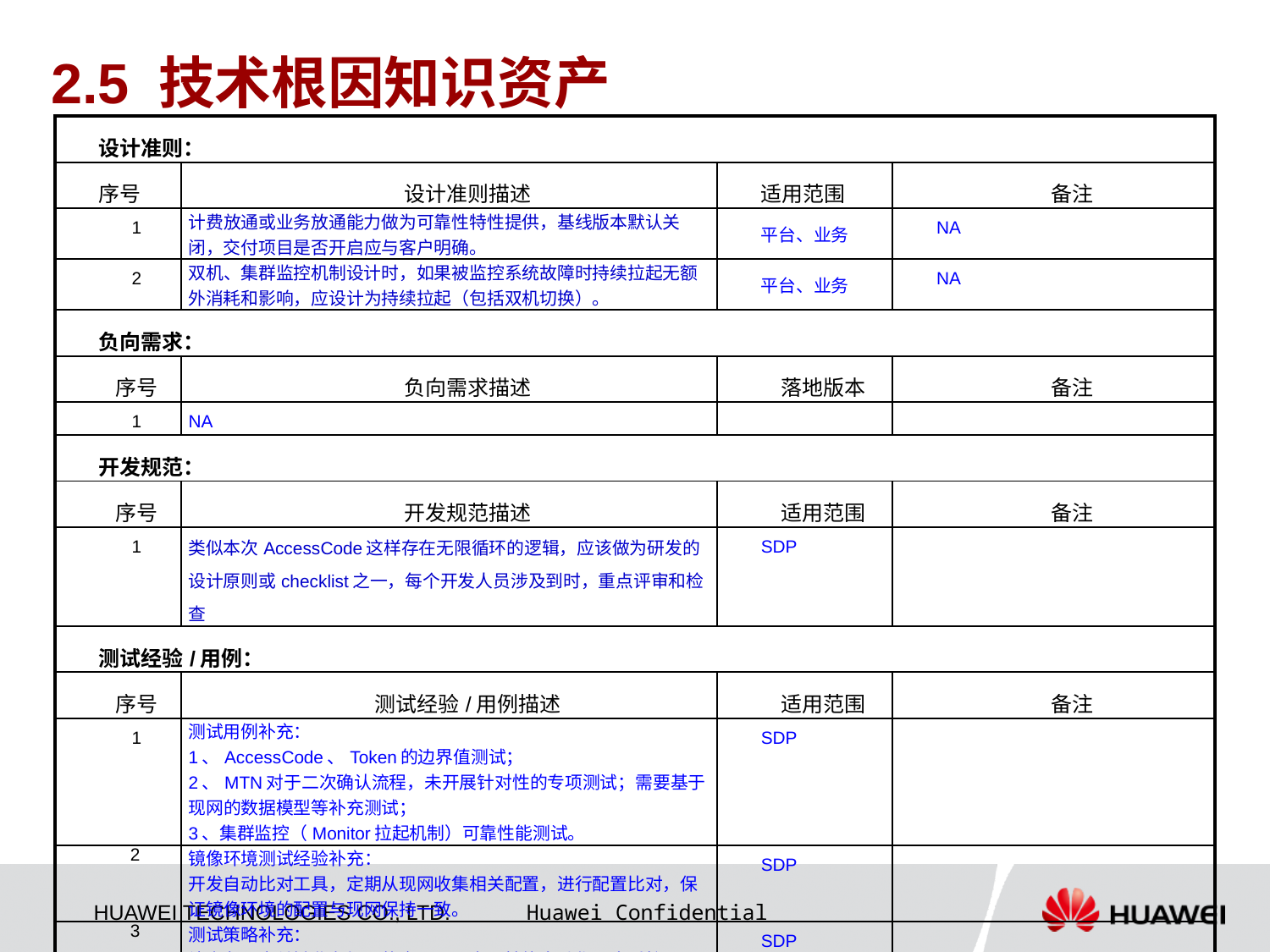

# 2.5 技术根因知识资产
| 设计准则： |  |  |  |
| --- | --- | --- | --- |
| 序号 | 设计准则描述 | 适用范围 | 备注 |
| 1 | 计费放通或业务放通能力做为可靠性特性提供，基线版本默认关闭，交付项目是否开启应与客户明确。 | 平台、业务 | NA |
| 2 | 双机、集群监控机制设计时，如果被监控系统故障时持续拉起无额外消耗和影响，应设计为持续拉起（包括双机切换）。 | 平台、业务 | NA |
| 负向需求： |  |  |  |
| 序号 | 负向需求描述 | 落地版本 | 备注 |
| 1 | NA |  |  |
| 开发规范： |  |  |  |
| 序号 | 开发规范描述 | 适用范围 | 备注 |
| 1 | 类似本次AccessCode这样存在无限循环的逻辑，应该做为研发的设计原则或checklist之一，每个开发人员涉及到时，重点评审和检查 | SDP |  |
| 测试经验/用例： |  |  |  |
| 序号 | 测试经验/用例描述 | 适用范围 | 备注 |
| 1 | 测试用例补充： 1、AccessCode、Token的边界值测试； 2、MTN对于二次确认流程，未开展针对性的专项测试；需要基于现网的数据模型等补充测试； 3、集群监控（Monitor拉起机制）可靠性能测试。 | SDP |  |
| 2 | 镜像环境测试经验补充： 开发自动比对工具，定期从现网收集相关配置，进行配置比对，保证镜像环境的配置与现网保持一致。 | SDP |  |
| 3 | 测试策略补充： 补充各局点关键业务场景的全景图，实现性能自动化月度看护。 | SDP |  |